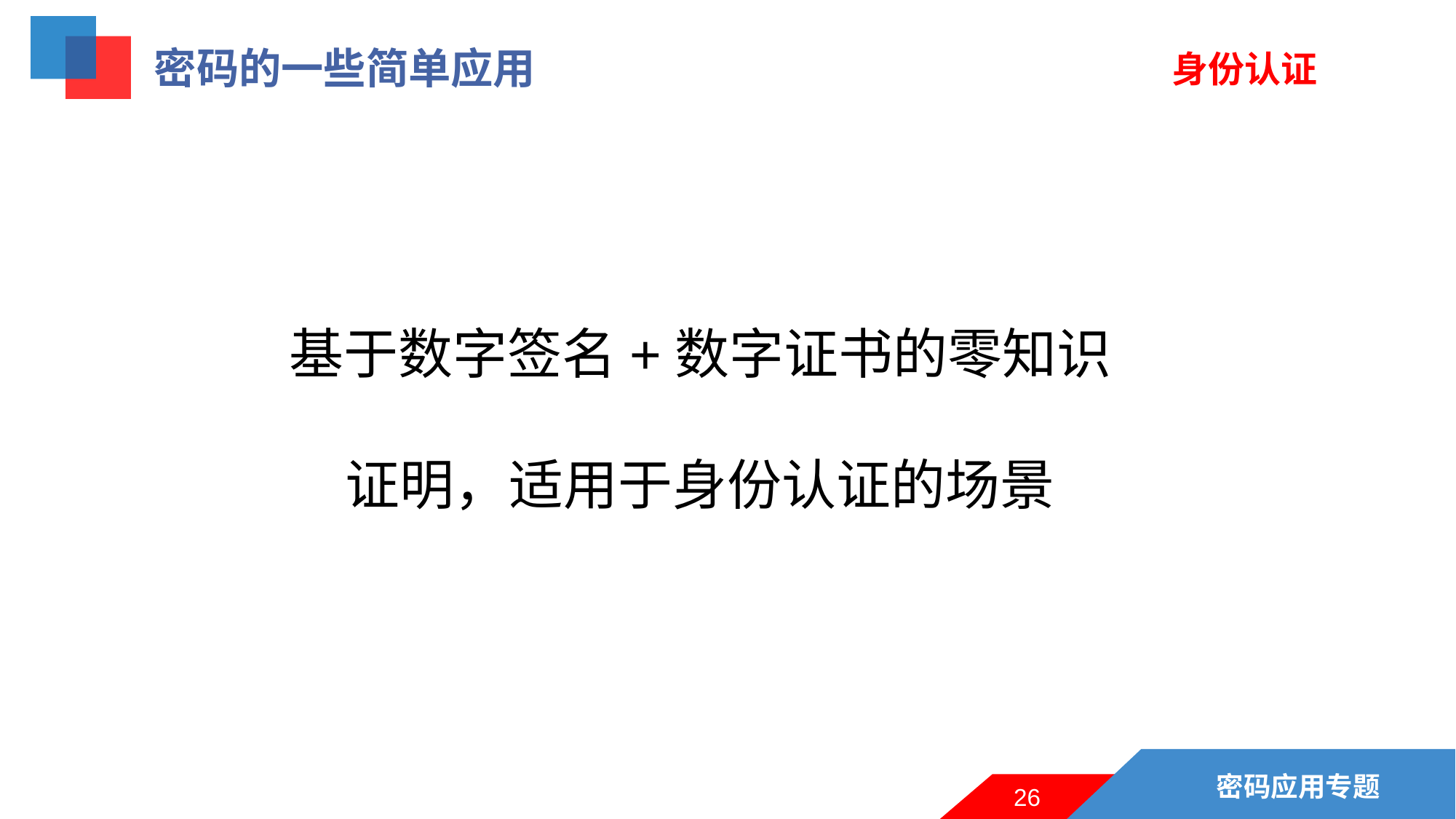

# 密码的一些简单应用
身份认证
基于数字签名+数字证书的零知识证明，适用于身份认证的场景